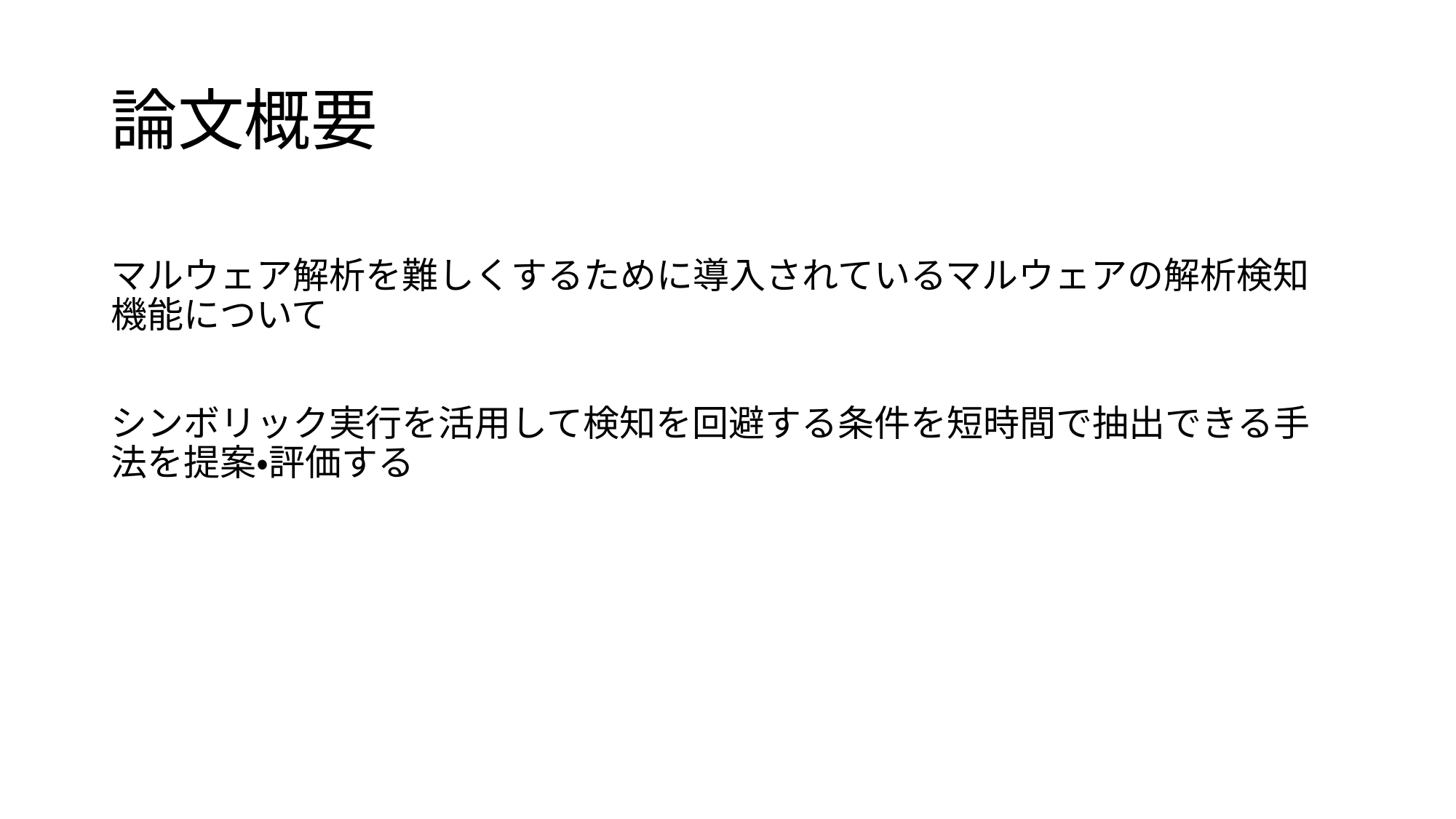

# 論文概要
マルウェア解析を難しくするために導入されているマルウェアの解析検知機能について

シンボリック実行を活用して検知を回避する条件を短時間で抽出できる手法を提案・評価する